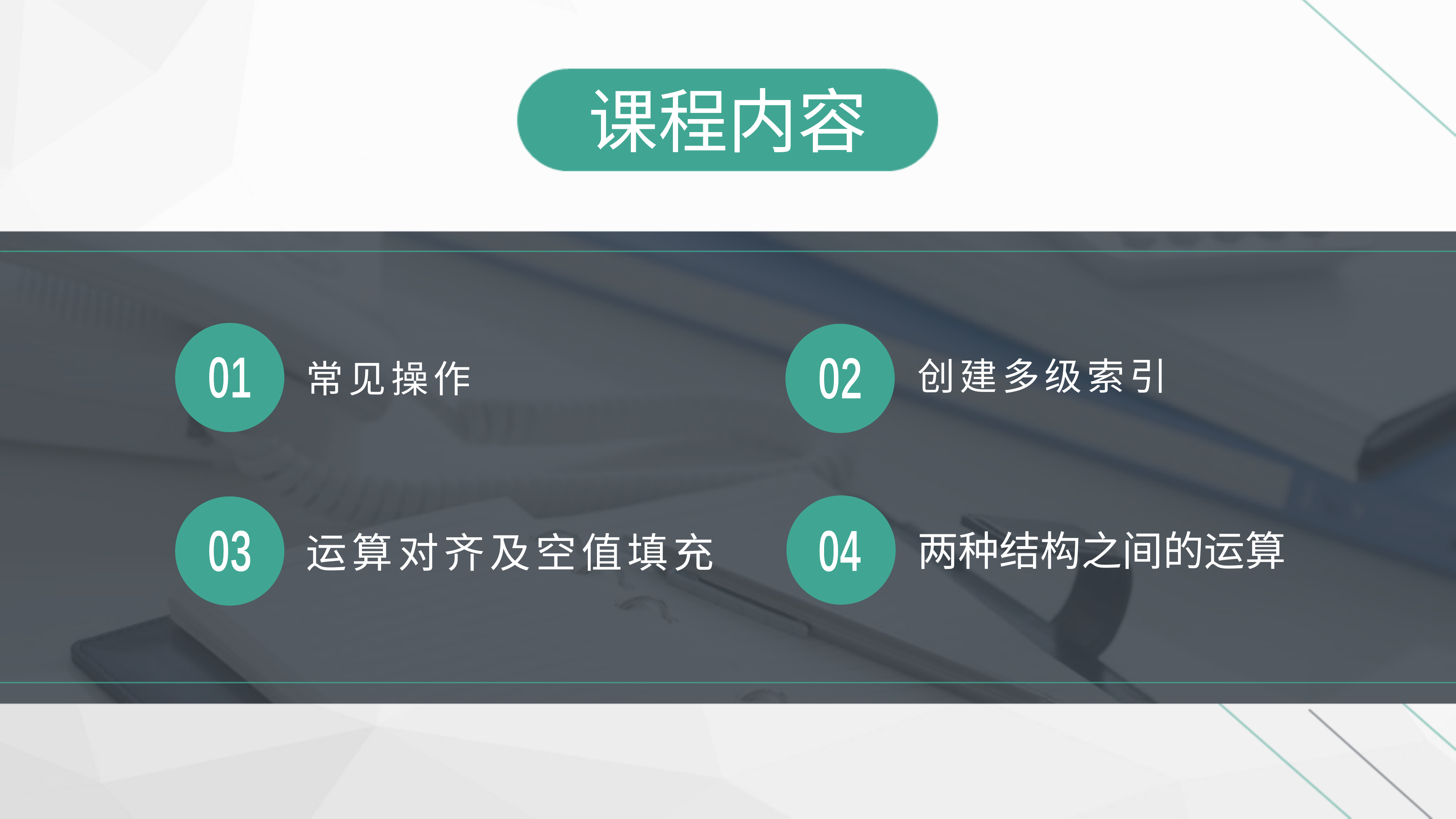

课程内容

常见操作

创建多级索引

两种结构之间的运算

运算对齐及空值填充